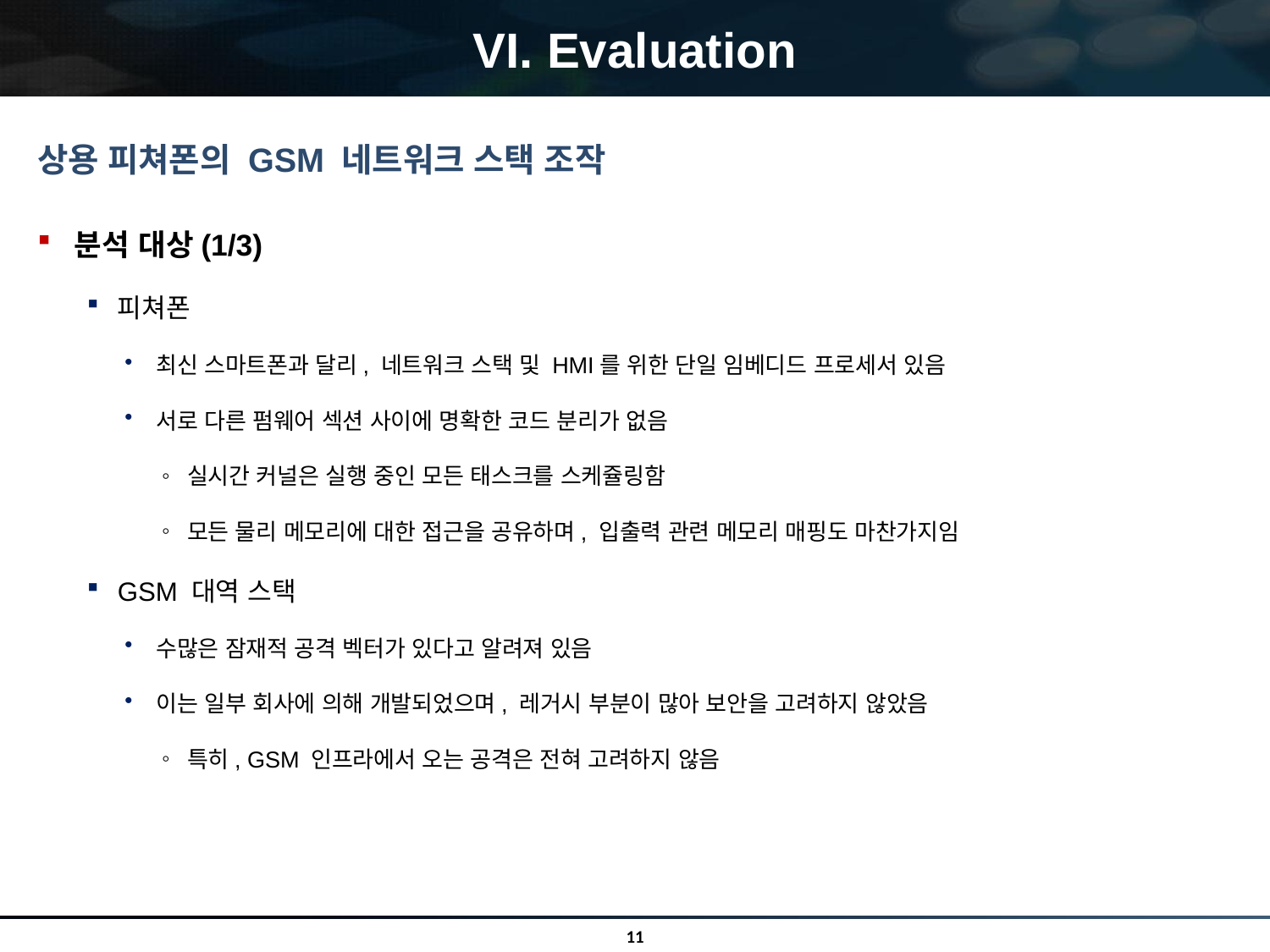

# VI. Evaluation
상용 피쳐폰의 GSM 네트워크 스택 조작
분석 대상(1/3)
피쳐폰
최신 스마트폰과 달리, 네트워크 스택 및 HMI를 위한 단일 임베디드 프로세서 있음
서로 다른 펌웨어 섹션 사이에 명확한 코드 분리가 없음
실시간 커널은 실행 중인 모든 태스크를 스케쥴링함
모든 물리 메모리에 대한 접근을 공유하며, 입출력 관련 메모리 매핑도 마찬가지임
GSM 대역 스택
수많은 잠재적 공격 벡터가 있다고 알려져 있음
이는 일부 회사에 의해 개발되었으며, 레거시 부분이 많아 보안을 고려하지 않았음
특히, GSM 인프라에서 오는 공격은 전혀 고려하지 않음